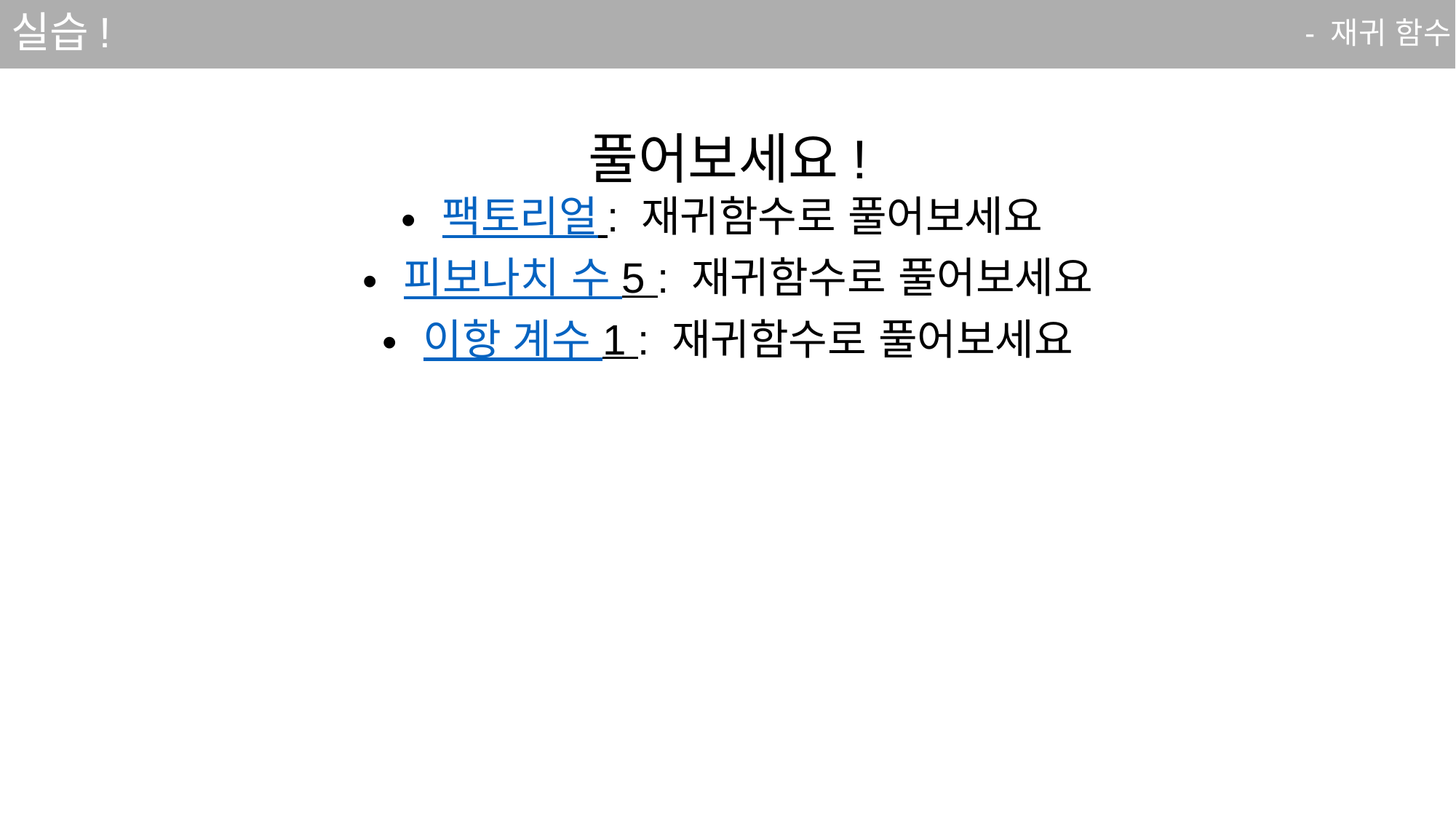

# 실습!
- 재귀 함수
풀어보세요!
팩토리얼 : 재귀함수로 풀어보세요
피보나치 수 5 : 재귀함수로 풀어보세요
이항 계수 1 : 재귀함수로 풀어보세요